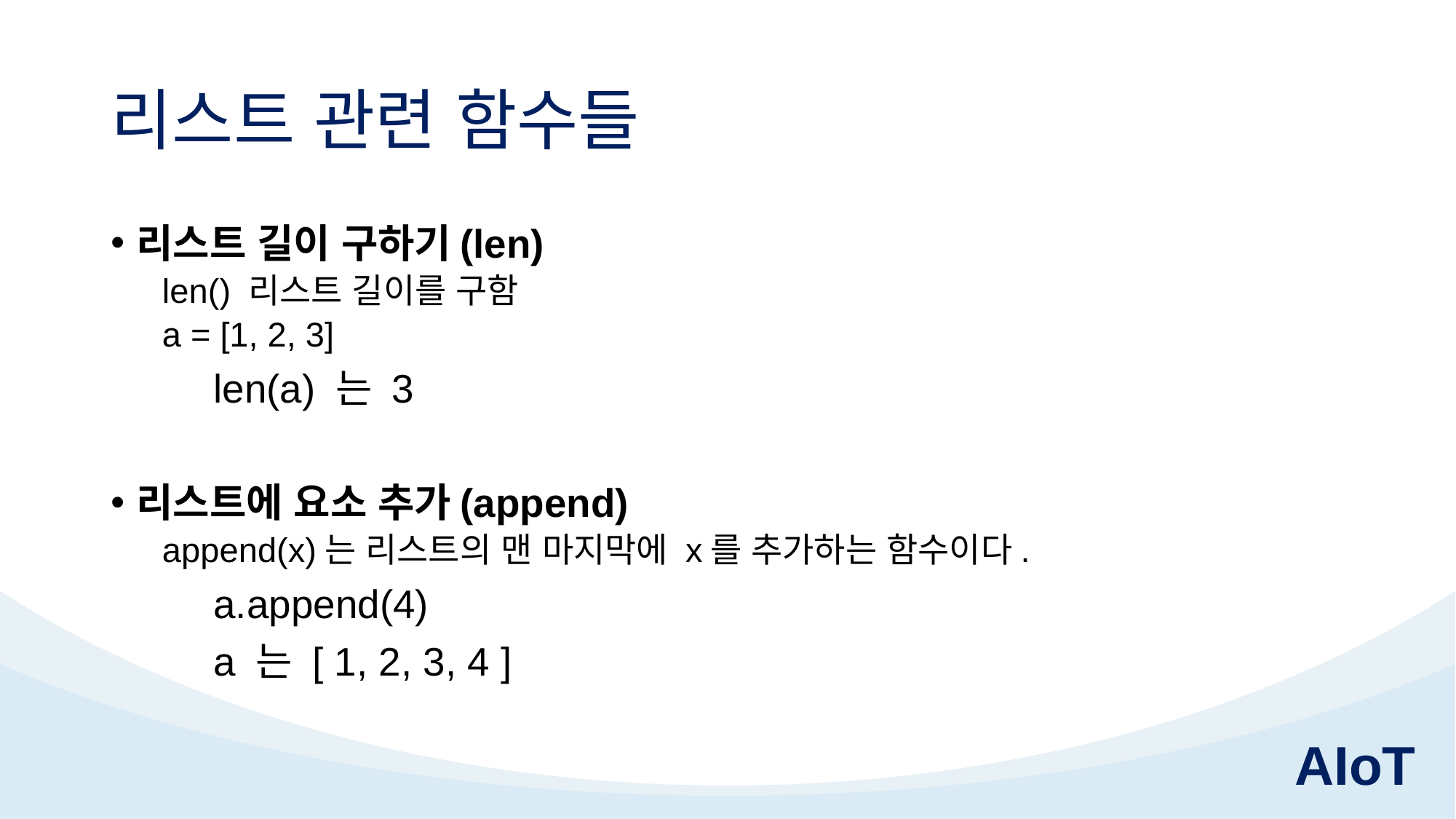

# 리스트 관련 함수들
리스트 길이 구하기(len)
len() 리스트 길이를 구함
	a = [1, 2, 3]
	len(a) 는 3

리스트에 요소 추가(append)
append(x)는 리스트의 맨 마지막에 x를 추가하는 함수이다.
	a.append(4)
	a 는 [ 1, 2, 3, 4 ]